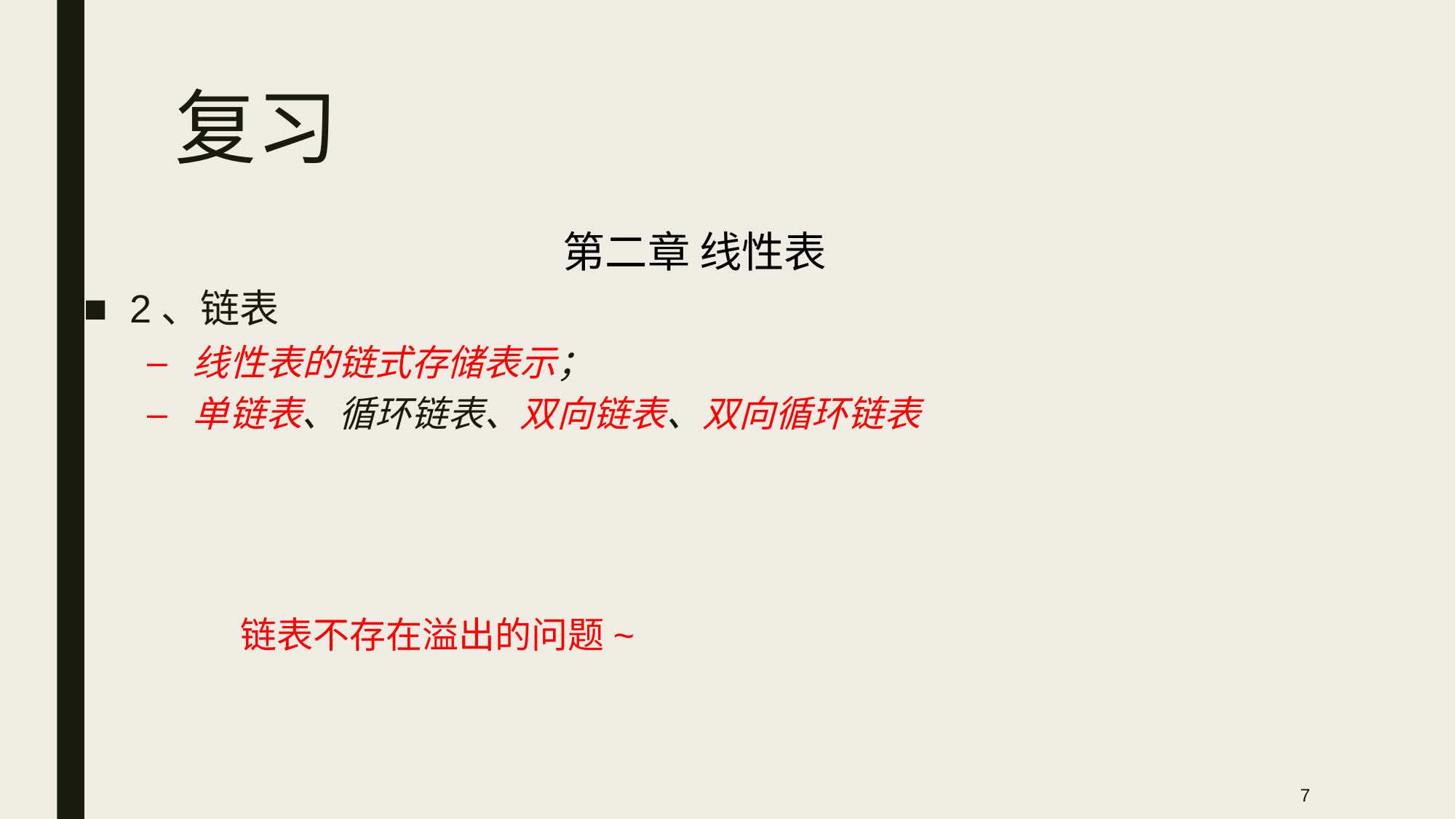

# 复习
第二章 线性表
2、链表
线性表的链式存储表示；
单链表、循环链表、双向链表、双向循环链表

链表不存在溢出的问题~
7